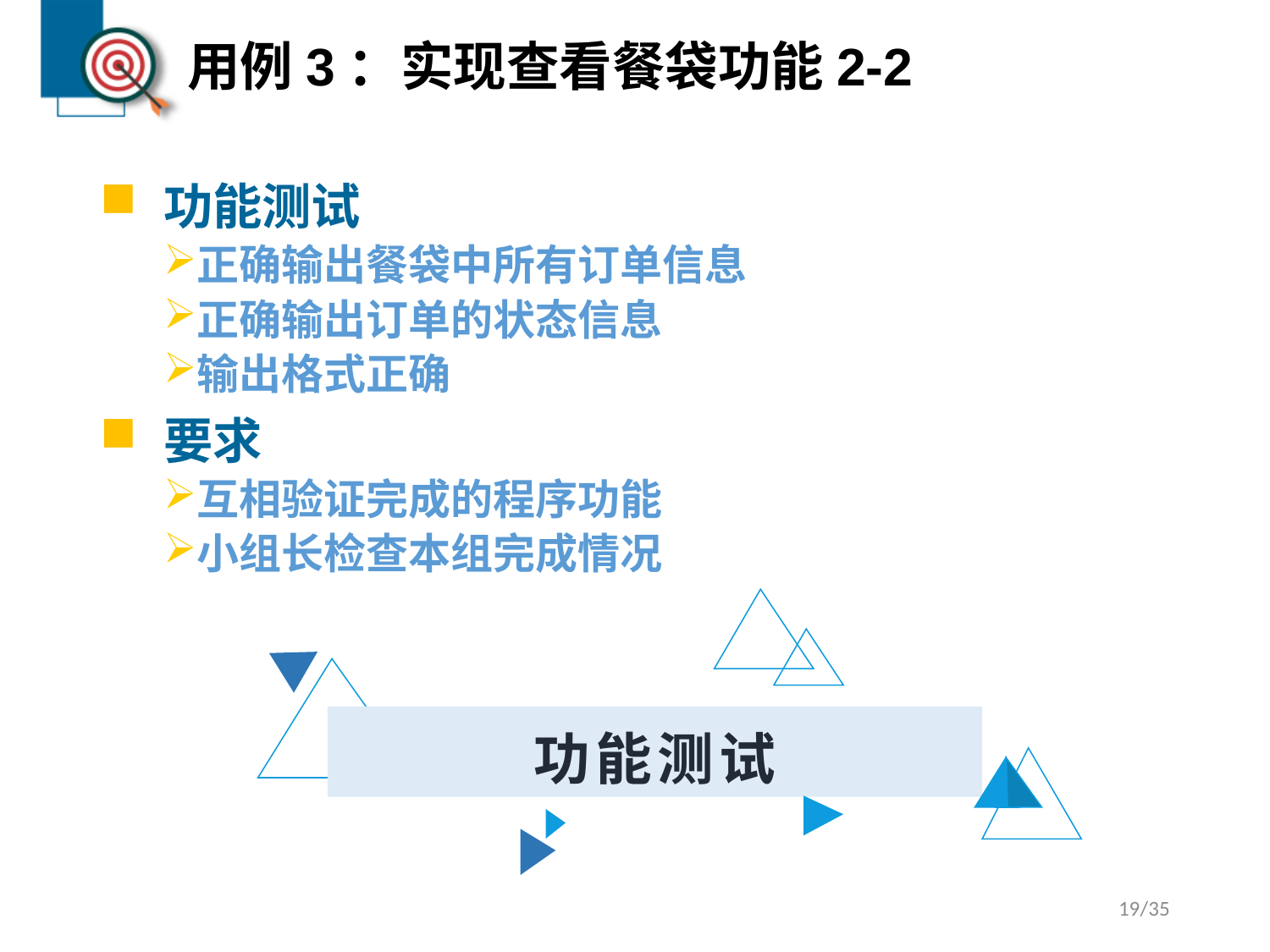

# 用例3：实现查看餐袋功能2-2
功能测试
正确输出餐袋中所有订单信息
正确输出订单的状态信息
输出格式正确
要求
互相验证完成的程序功能
小组长检查本组完成情况

功能测试

19/35